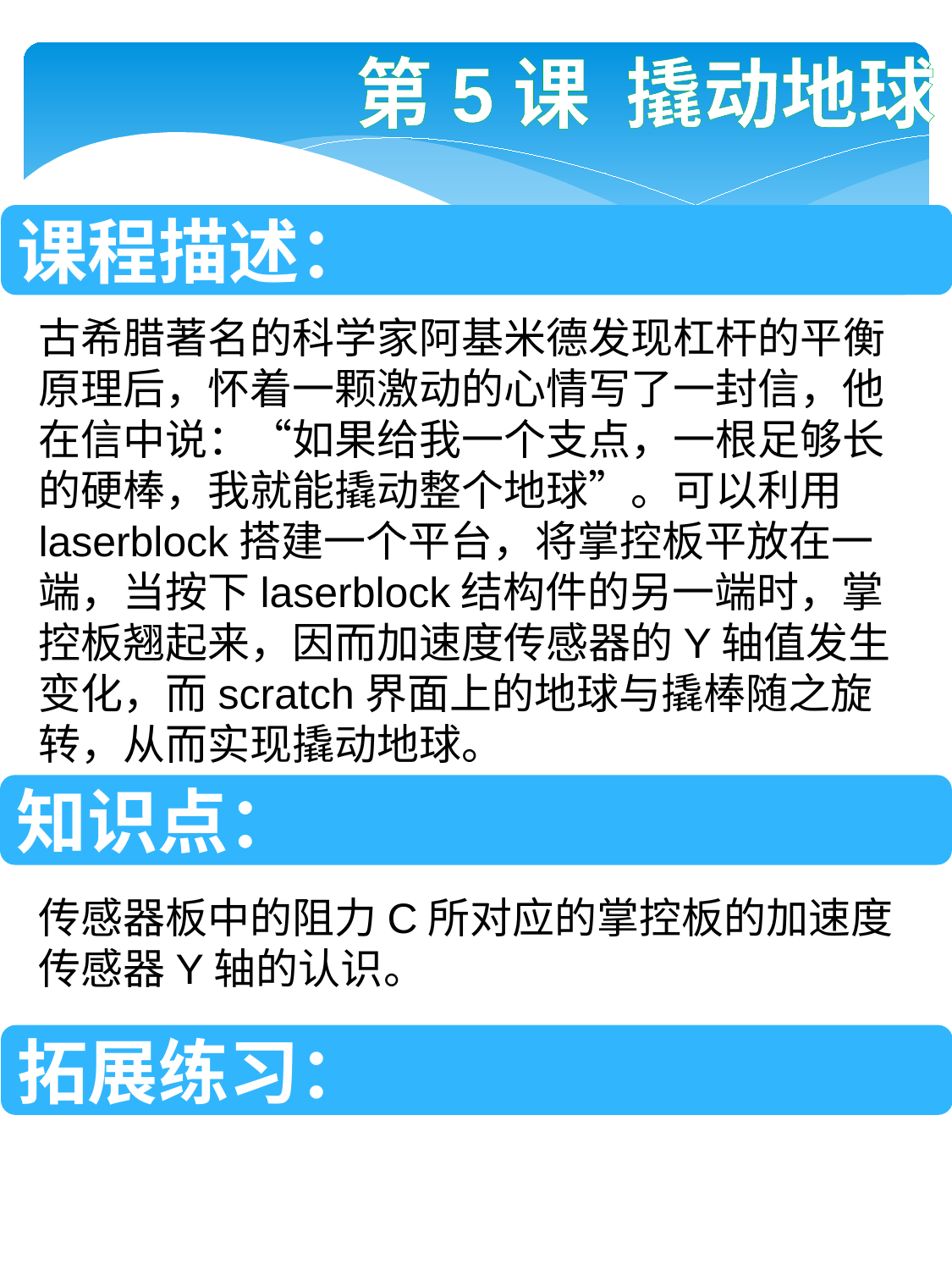

第5课  撬动地球
课程描述：
古希腊著名的科学家阿基米德发现杠杆的平衡原理后，怀着一颗激动的心情写了一封信，他在信中说：“如果给我一个支点，一根足够长的硬棒，我就能撬动整个地球”。可以利用laserblock搭建一个平台，将掌控板平放在一端，当按下laserblock结构件的另一端时，掌控板翘起来，因而加速度传感器的Y轴值发生变化，而scratch界面上的地球与撬棒随之旋转，从而实现撬动地球。
知识点：
传感器板中的阻力C所对应的掌控板的加速度传感器Y轴的认识。
拓展练习：